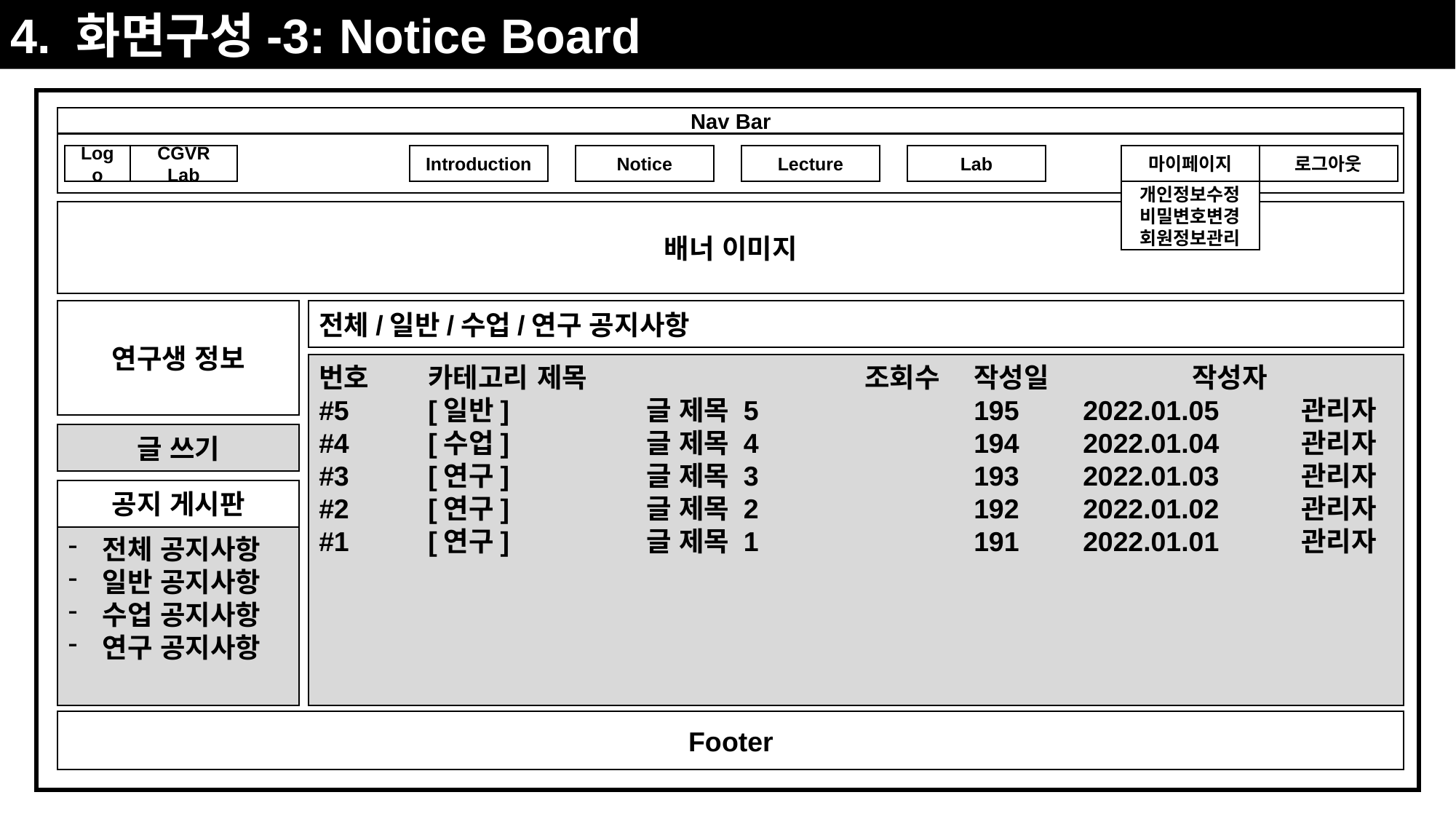

4. 화면구성-3: Notice Board

Nav Bar

Logo
CGVR Lab
Introduction
Notice
Lecture
Lab
마이페이지
로그아웃
개인정보수정
비밀변호변경
회원정보관리
배너 이미지
연구생 정보
전체/일반/수업/연구 공지사항
번호	카테고리	제목			조회수	작성일		작성자
#5	[일반]		글 제목 5		195	2022.01.05	관리자
#4	[수업]		글 제목 4		194	2022.01.04	관리자
#3	[연구]		글 제목 3		193	2022.01.03	관리자
#2	[연구]		글 제목 2		192	2022.01.02	관리자
#1	[연구]		글 제목 1		191	2022.01.01	관리자
글 쓰기
공지 게시판
전체 공지사항
일반 공지사항
수업 공지사항
연구 공지사항
Footer